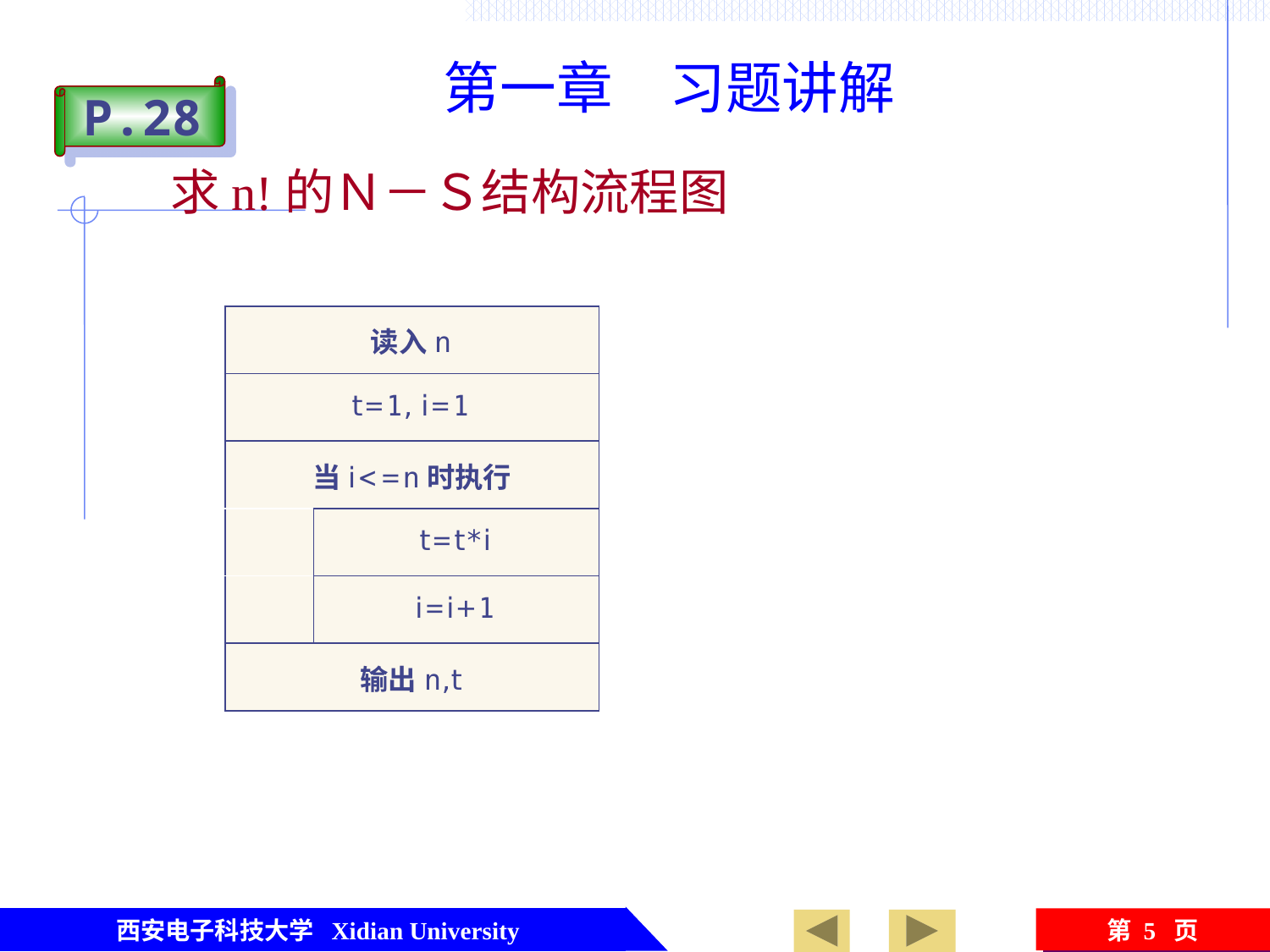

第一章　习题讲解
P.28
 求n!的Ｎ－Ｓ结构流程图
| 读入n |  |
| --- | --- |
| t=1, i=1 |  |
| 当i<=n时执行 |  |
|  | t=t\*i |
|  | i=i+1 |
| 输出n,t |  |

西安电子科技大学  Xidian University
第 5  页